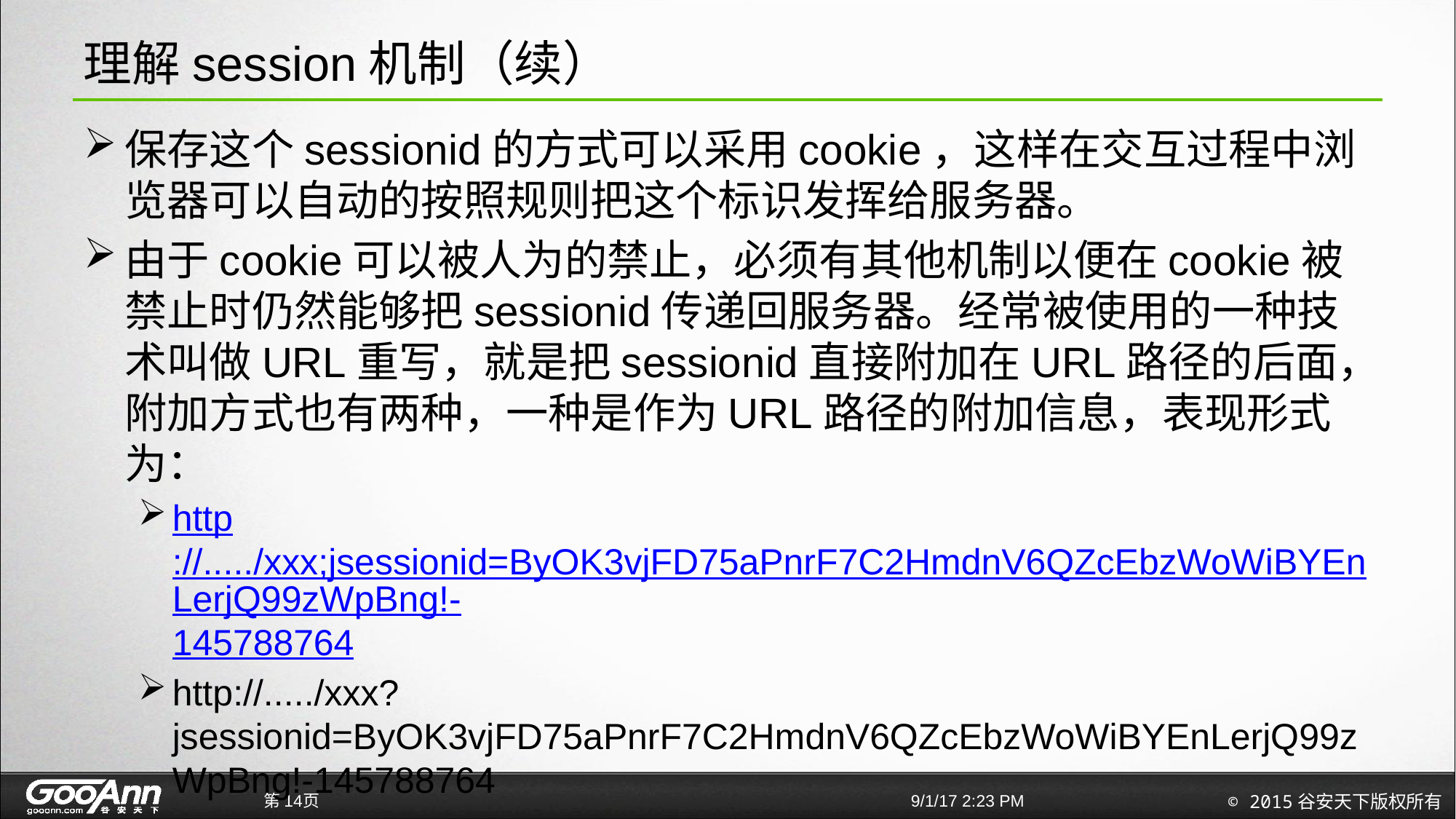

# 理解session机制（续）
保存这个sessionid的方式可以采用cookie，这样在交互过程中浏览器可以自动的按照规则把这个标识发挥给服务器。
由于cookie可以被人为的禁止，必须有其他机制以便在cookie被禁止时仍然能够把sessionid传递回服务器。经常被使用的一种技术叫做URL重写，就是把sessionid直接附加在URL路径的后面，附加方式也有两种，一种是作为URL路径的附加信息，表现形式为：
http://...../xxx;jsessionid=ByOK3vjFD75aPnrF7C2HmdnV6QZcEbzWoWiBYEnLerjQ99zWpBng!-145788764
http://...../xxx?jsessionid=ByOK3vjFD75aPnrF7C2HmdnV6QZcEbzWoWiBYEnLerjQ99zWpBng!-145788764